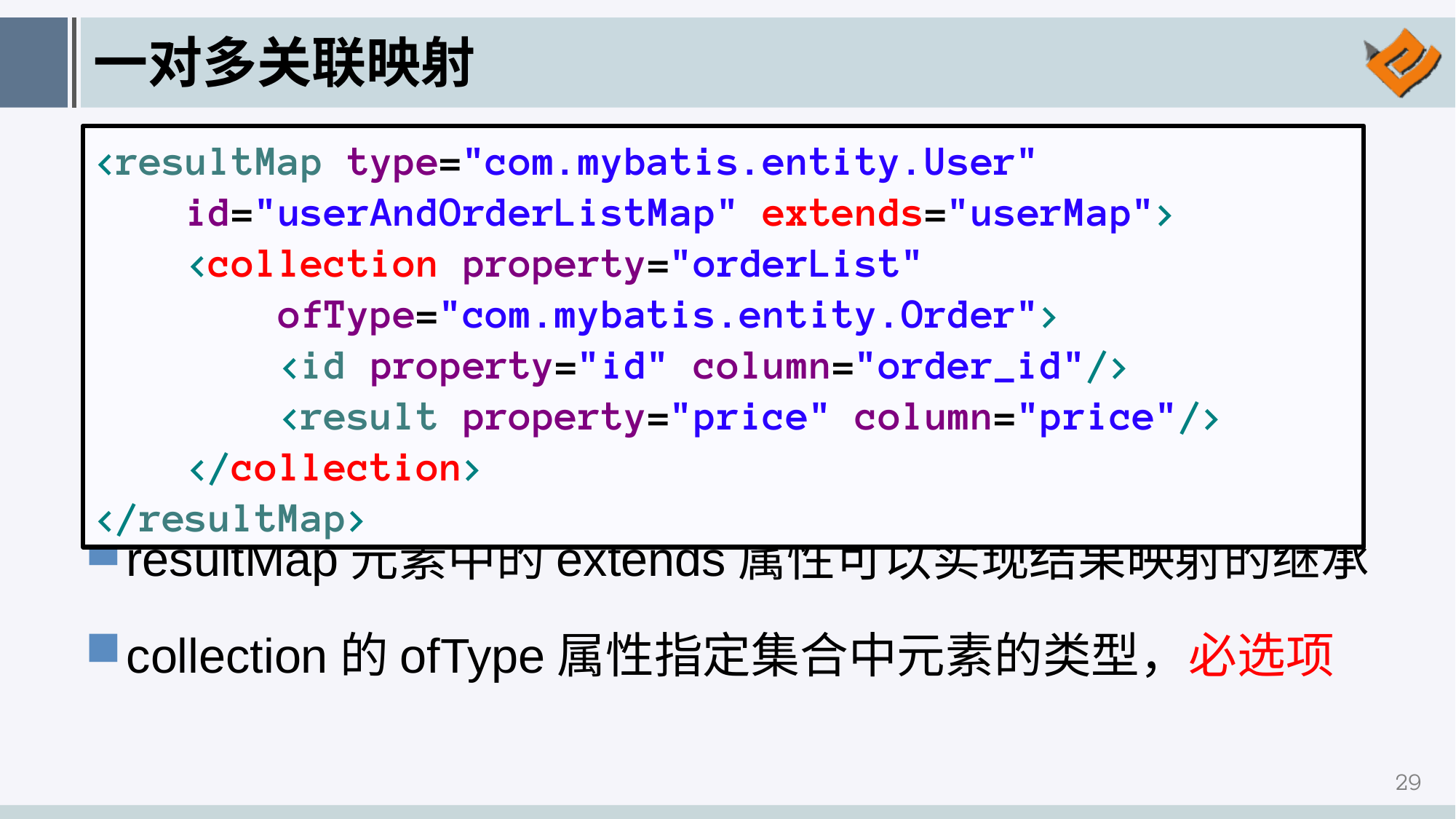

# 一对多关联映射
<resultMap type="com.mybatis.entity.User"
    id="userAndOrderListMap" extends="userMap">
    <collection property="orderList"
        ofType="com.mybatis.entity.Order">
        <id property="id" column="order_id"/>
        <result property="price" column="price"/>
    </collection>
</resultMap>

resultMap元素中的extends属性可以实现结果映射的继承
collection的ofType属性指定集合中元素的类型，必选项